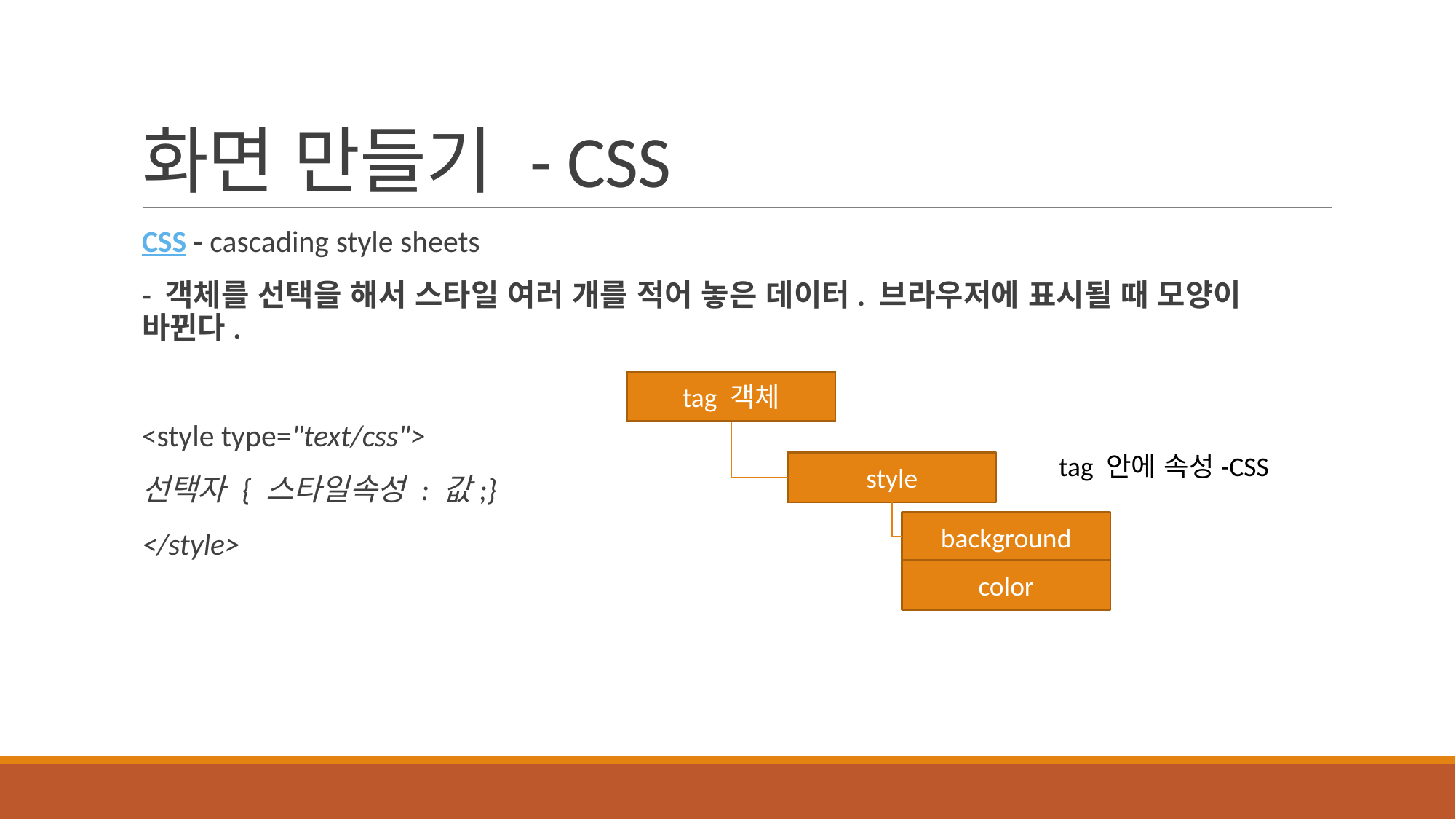

# 화면 만들기 - CSS
CSS - cascading style sheets
- 객체를 선택을 해서 스타일 여러 개를 적어 놓은 데이터. 브라우저에 표시될 때 모양이 바뀐다.

<style type="text/css">
선택자 { 스타일속성 : 값;}
</style>

tag 객체
tag 안에 속성-CSS
style
background
color